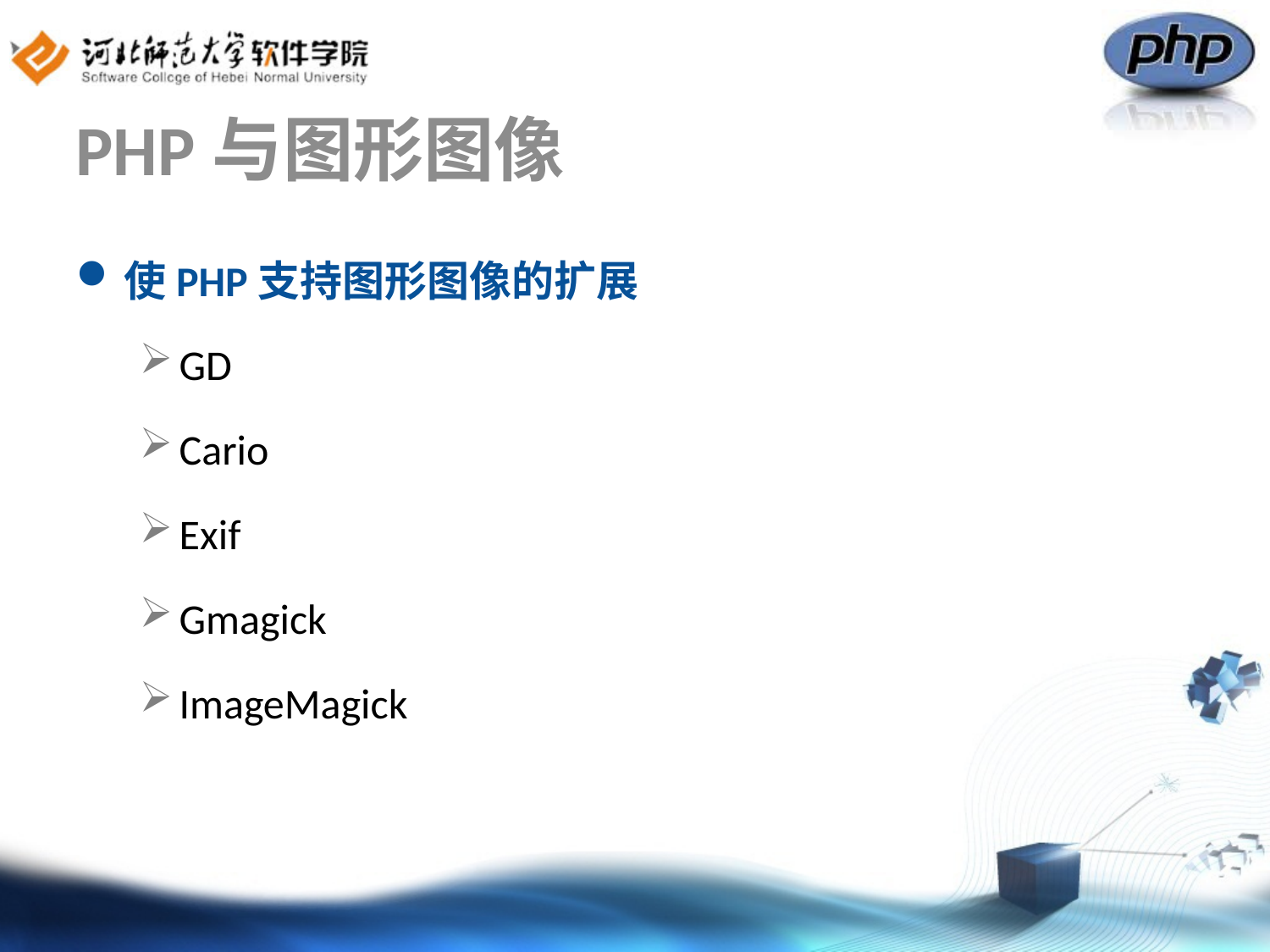

# PHP与图形图像
使PHP支持图形图像的扩展
GD
Cario
Exif
Gmagick
ImageMagick